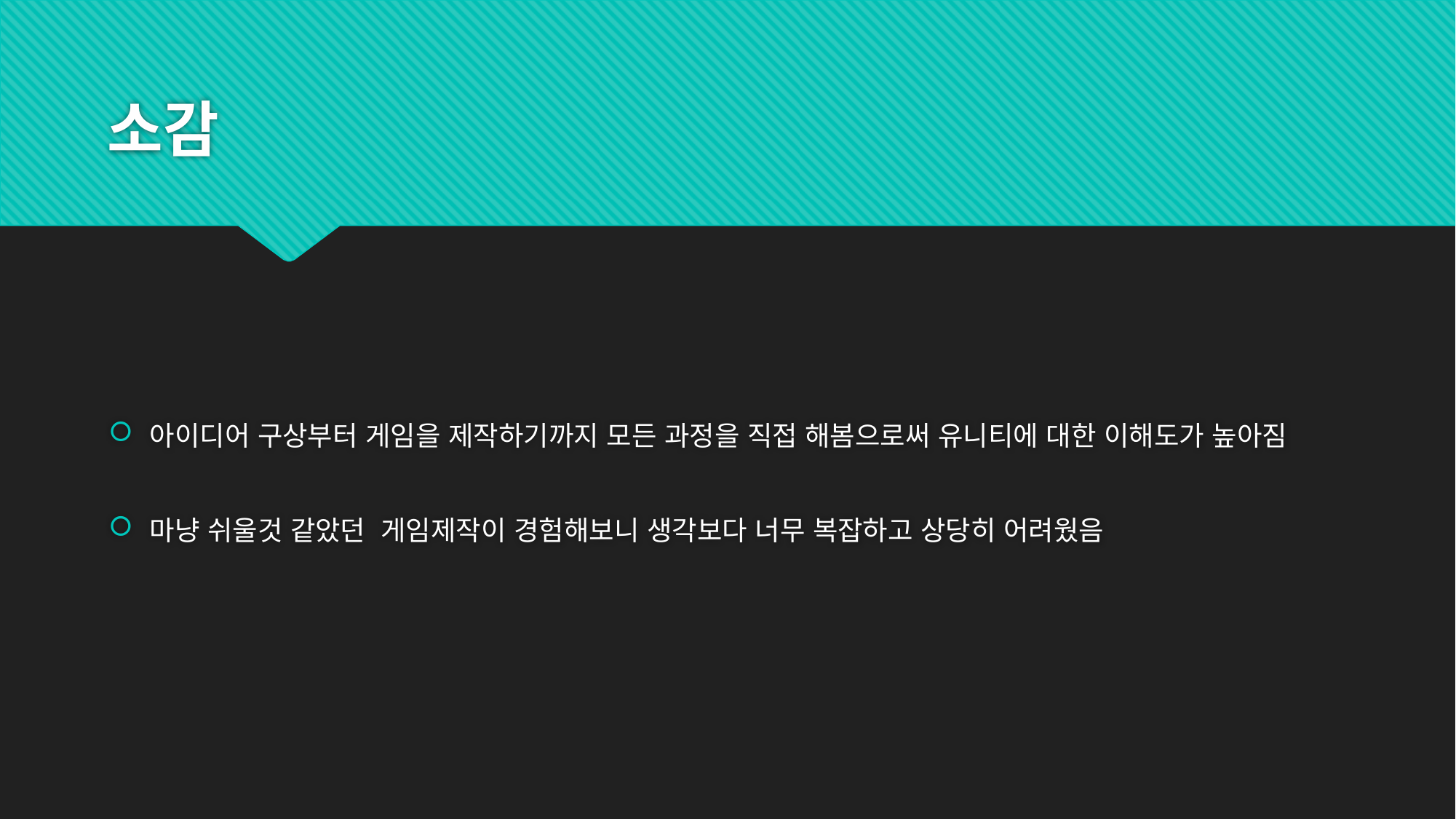

# 소감
아이디어 구상부터 게임을 제작하기까지 모든 과정을 직접 해봄으로써 유니티에 대한 이해도가 높아짐

마냥 쉬울것 같았던  게임제작이 경험해보니 생각보다 너무 복잡하고 상당히 어려웠음